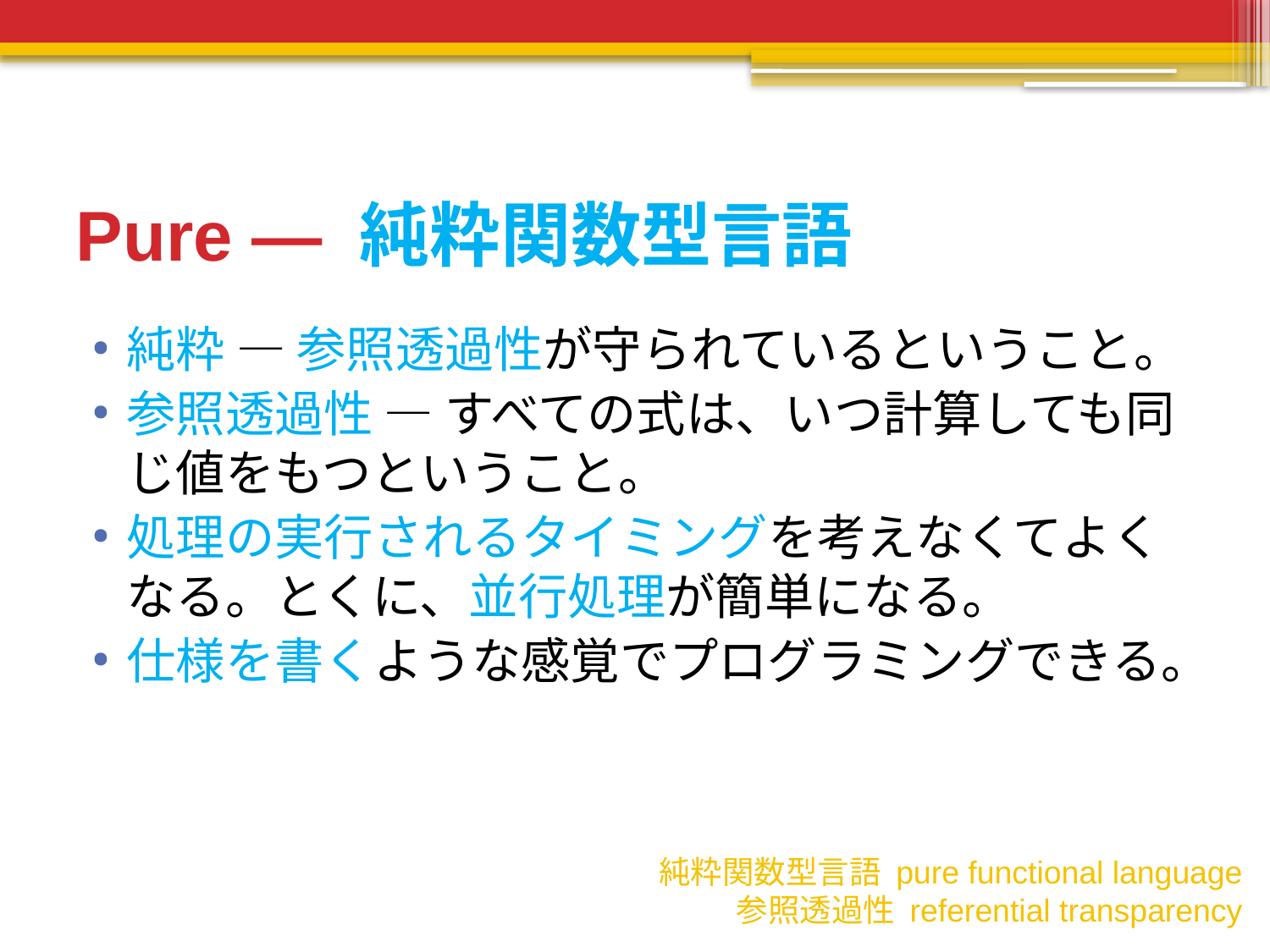

# Pure ― 純粋関数型言語
純粋 ― 参照透過性が守られているということ。
参照透過性 ― すべての式は、いつ計算しても同じ値をもつということ。
処理の実行されるタイミングを考えなくてよくなる。とくに、並行処理が簡単になる。
仕様を書くような感覚でプログラミングできる。
純粋関数型言語 pure functional language
参照透過性 referential transparency